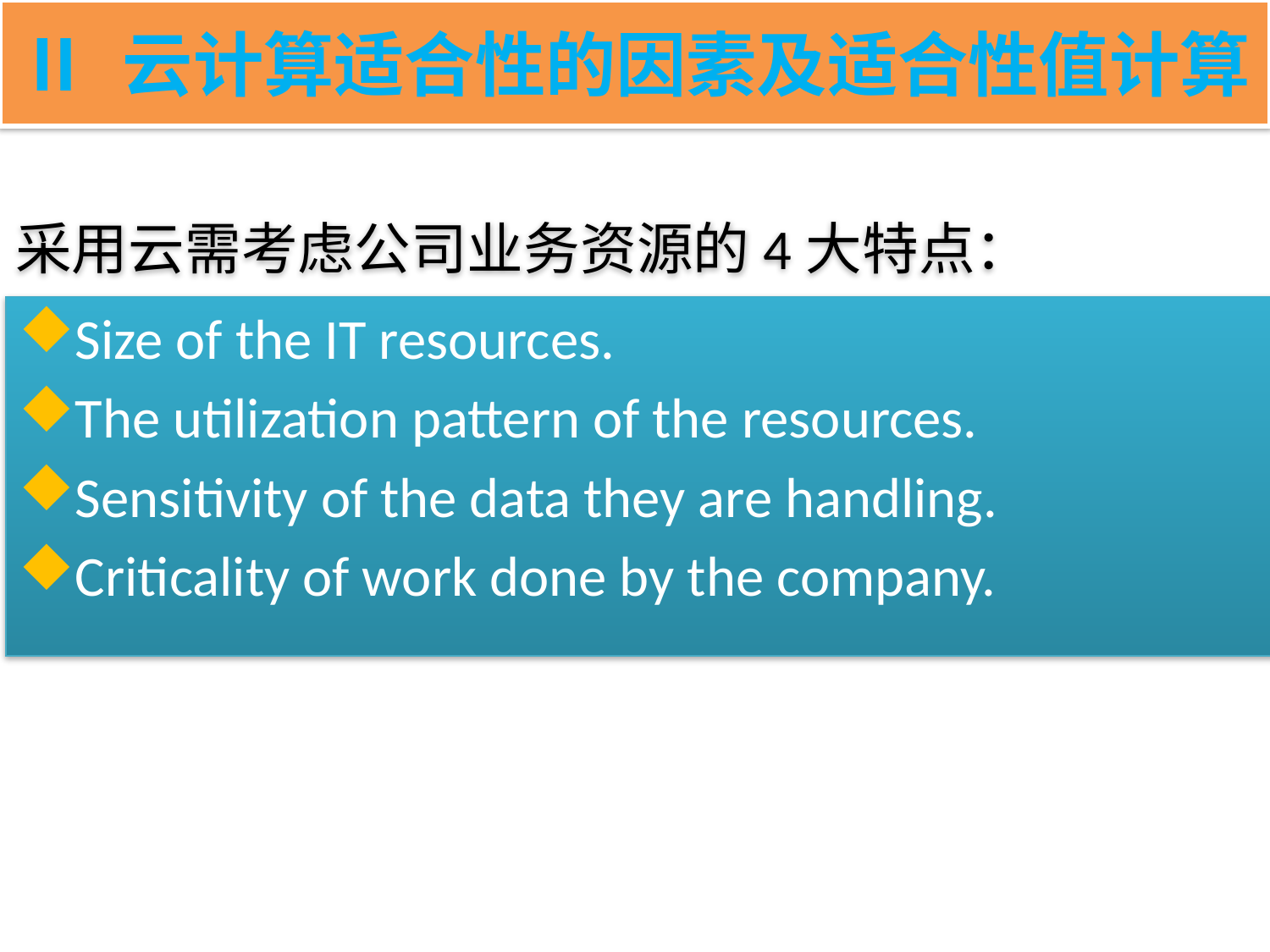

# Ⅱ 云计算适合性的因素及适合性值计算

采用云需考虑公司业务资源的4大特点：

Size of the IT resources.
The utilization pattern of the resources.
Sensitivity of the data they are handling.
Criticality of work done by the company.